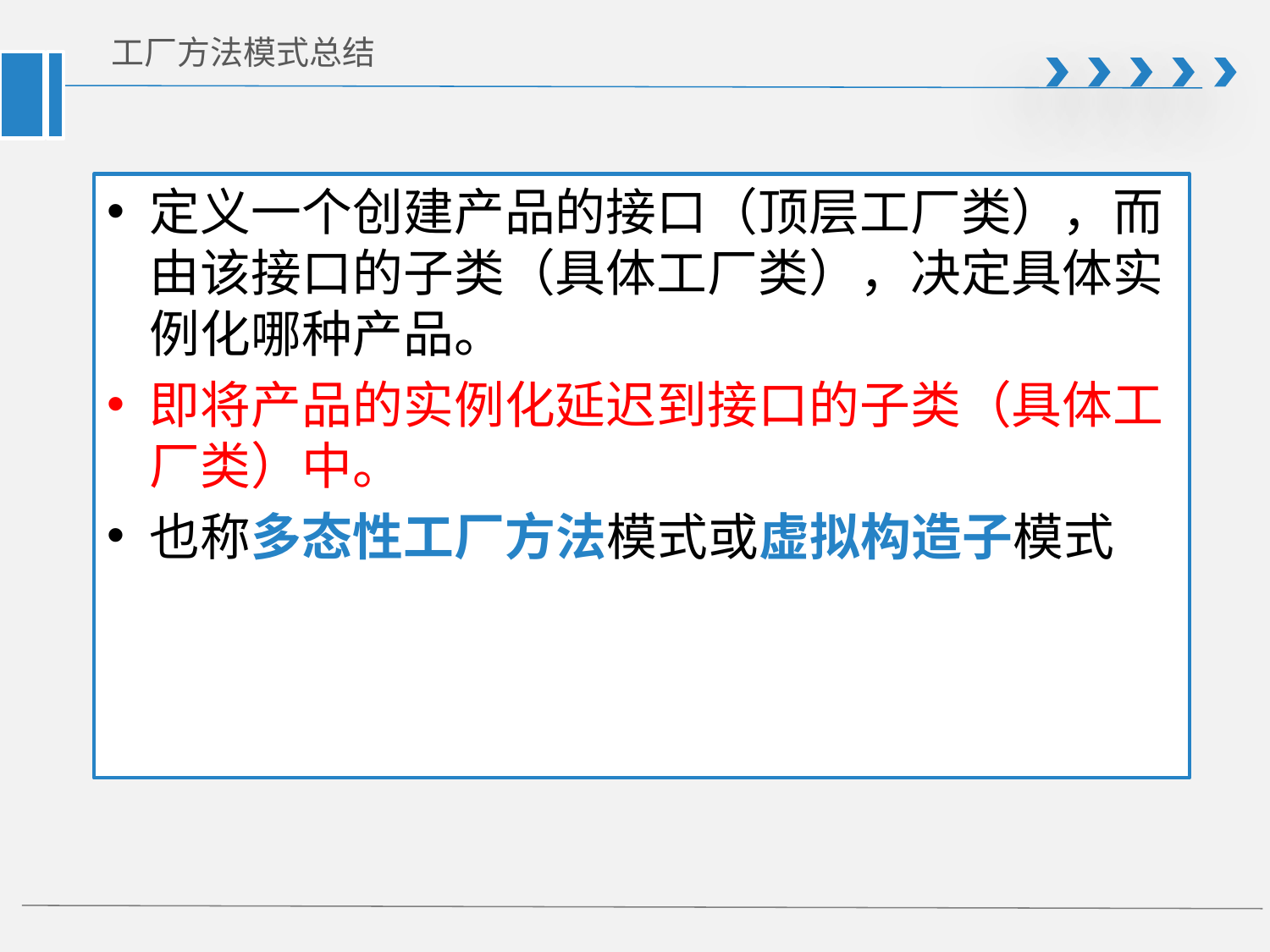

# 工厂方法模式总结
定义一个创建产品的接口（顶层工厂类），而由该接口的子类（具体工厂类），决定具体实例化哪种产品。
即将产品的实例化延迟到接口的子类（具体工厂类）中。
也称多态性工厂方法模式或虚拟构造子模式